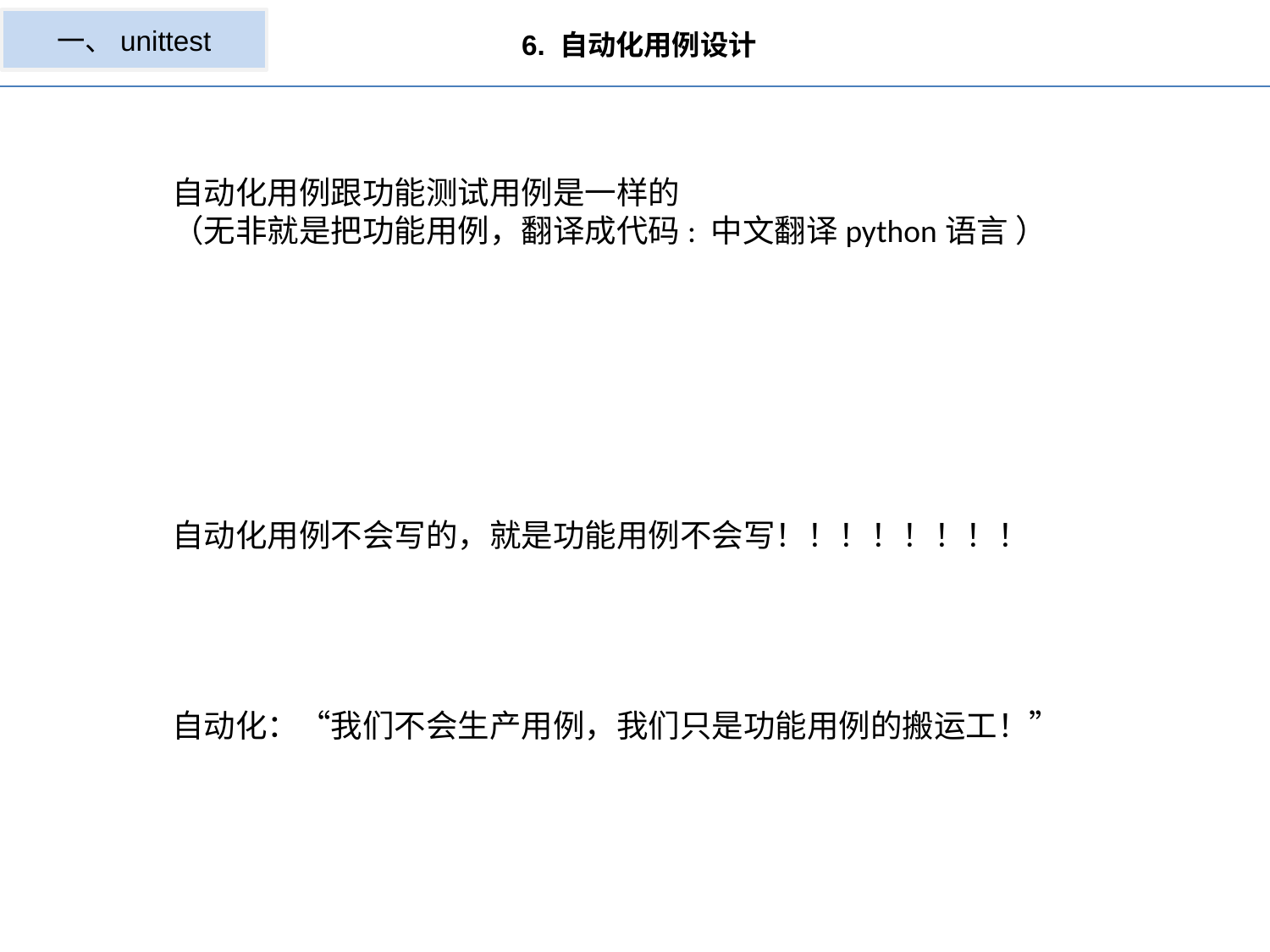

一、unittest
6. 自动化用例设计
自动化用例跟功能测试用例是一样的
（无非就是把功能用例，翻译成代码: 中文翻译python语言 ）

自动化用例不会写的，就是功能用例不会写！！！！！！！！

自动化：“我们不会生产用例，我们只是功能用例的搬运工！”